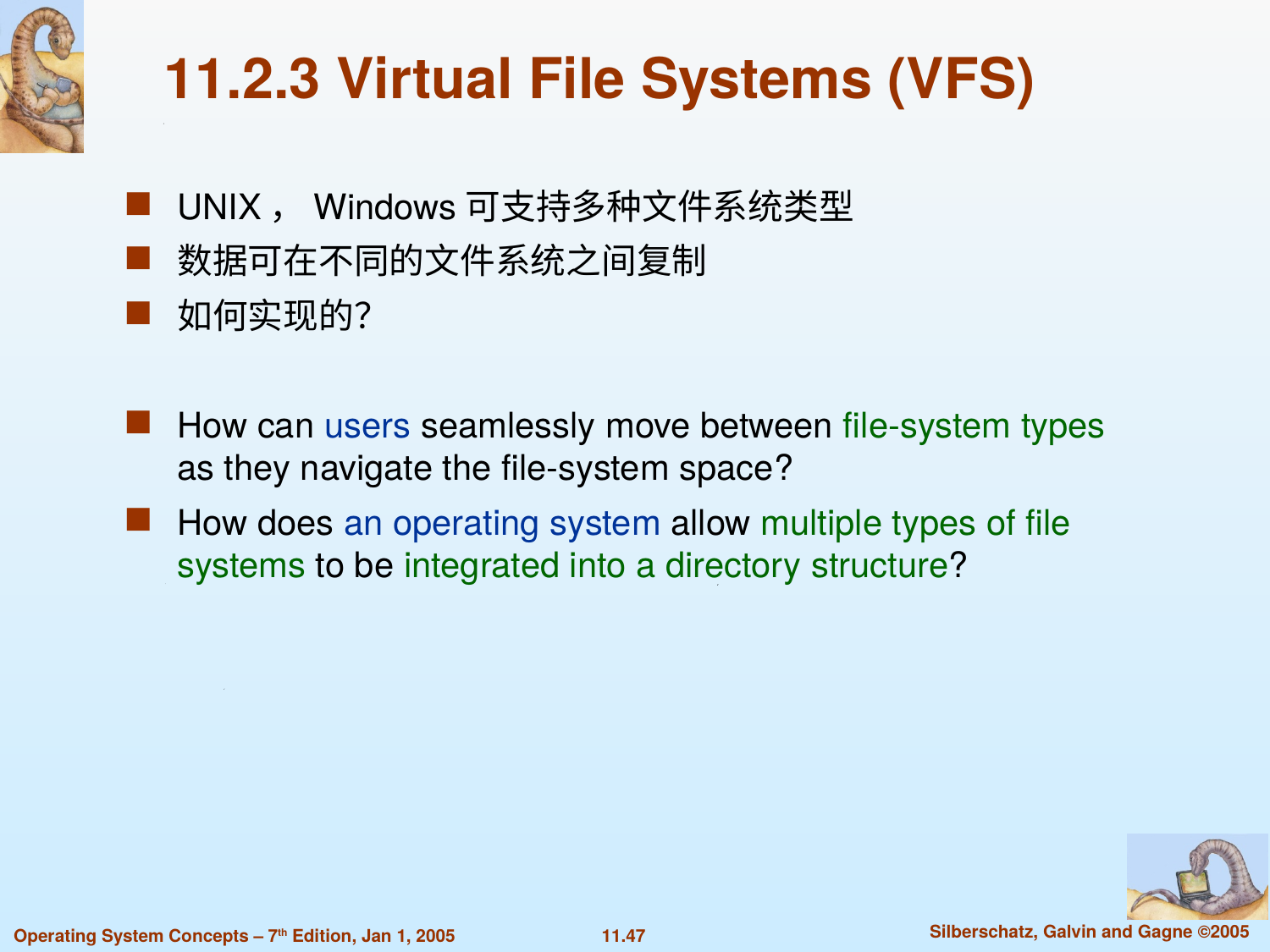

UNIX，Windows可支持多种文件系统类型
数据可在不同的文件系统之间复制
如何实现的？

How can users seamlessly move between file-system types as they navigate the file-system space?
How does an operating system allow multiple types of file systems to be integrated into a directory structure?

11.2.3 Virtual File Systems (VFS)